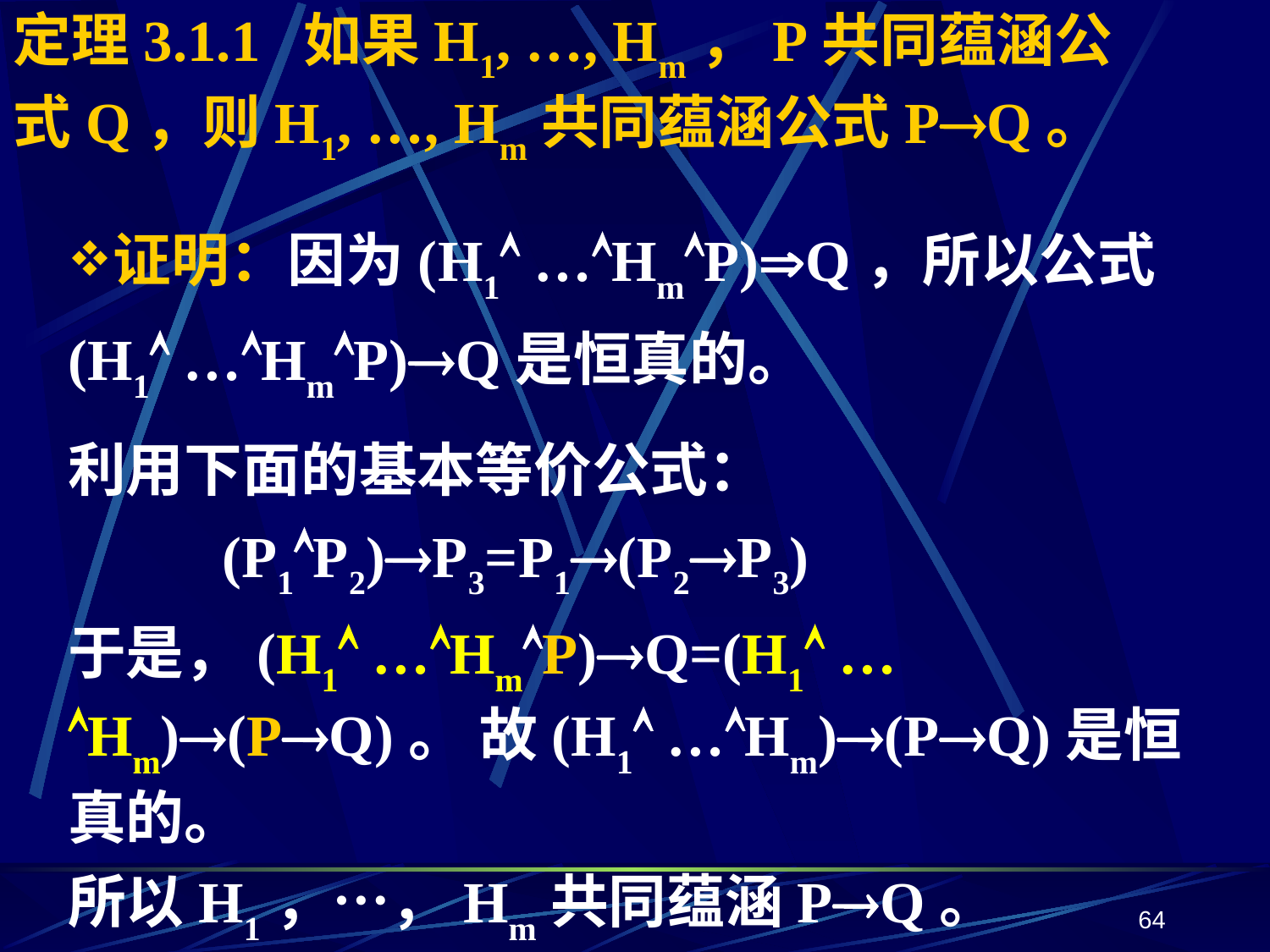

# 定理3.1.1  如果H1, …, Hm，P共同蕴涵公式Q，则H1, …, Hm共同蕴涵公式P→Q。
证明：因为(H1∧ …∧Hm∧P)⇒Q，所以公式(H1∧ …∧Hm∧P)→Q是恒真的。
利用下面的基本等价公式：
	 (P1∧P2)→P3=P1→(P2→P3)
于是，(H1∧ …∧Hm∧P)→Q=(H1∧ …∧Hm)→(P→Q)。 故(H1∧ …∧Hm)→(P→Q)是恒真的。
所以H1，…，Hm共同蕴涵P→Q。

64